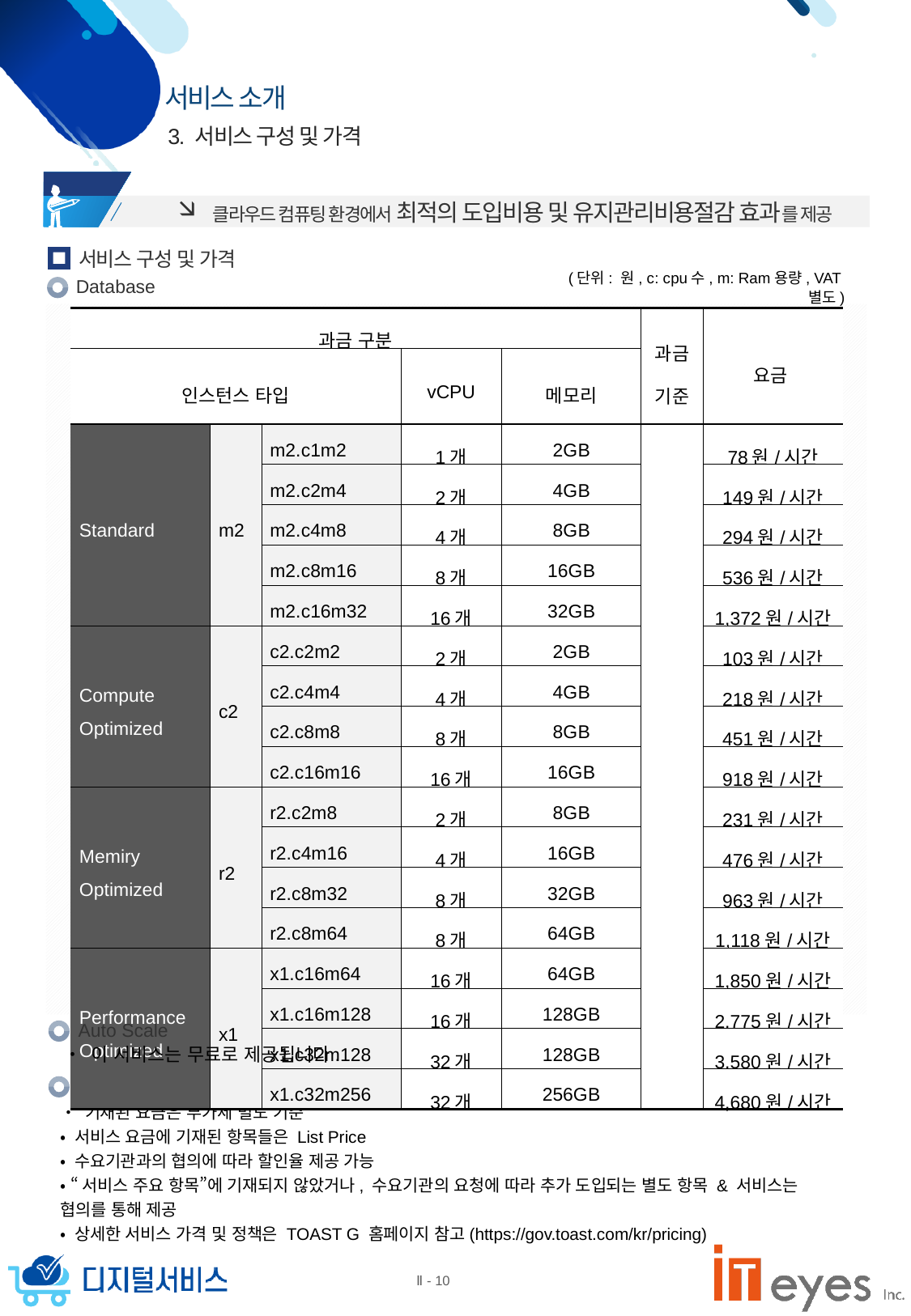

3. 서비스 구성 및 가격
 클라우드 컴퓨팅 환경에서 최적의 도입비용 및 유지관리비용절감 효과를 제공
서비스 구성 및 가격

Database

(단위: 원, c: cpu수, m: Ram용량, VAT별도)

| 과금 구분 |  |  |  |  | 과금 기준 | 요금 |
| --- | --- | --- | --- | --- | --- | --- |
| 인스턴스 타입 |  |  | vCPU | 메모리 |  |  |
| Standard | m2 | m2.c1m2 | 1개 | 2GB |  | 78원/시간 |
|  |  | m2.c2m4 | 2개 | 4GB |  | 149원/시간 |
|  |  | m2.c4m8 | 4개 | 8GB |  | 294원/시간 |
|  |  | m2.c8m16 | 8개 | 16GB |  | 536원/시간 |
|  |  | m2.c16m32 | 16개 | 32GB |  | 1,372원/시간 |
| Compute Optimized | c2 | c2.c2m2 | 2개 | 2GB |  | 103원/시간 |
|  |  | c2.c4m4 | 4개 | 4GB |  | 218원/시간 |
|  |  | c2.c8m8 | 8개 | 8GB |  | 451원/시간 |
|  |  | c2.c16m16 | 16개 | 16GB |  | 918원/시간 |
| Memiry Optimized | r2 | r2.c2m8 | 2개 | 8GB |  | 231원/시간 |
|  |  | r2.c4m16 | 4개 | 16GB |  | 476원/시간 |
|  |  | r2.c8m32 | 8개 | 32GB |  | 963원/시간 |
|  |  | r2.c8m64 | 8개 | 64GB |  | 1,118원/시간 |
| Performance Optimized | x1 | x1.c16m64 | 16개 | 64GB |  | 1,850원/시간 |
|  |  | x1.c16m128 | 16개 | 128GB |  | 2,775원/시간 |
|  |  | x1.c32m128 | 32개 | 128GB |  | 3,580원/시간 |
|  |  | x1.c32m256 | 32개 | 256GB |  | 4,680원/시간 |
Auto Scale

• 이 서비스는 무료로 제공됩니다.
유의사항

• 기재된 요금은 부가세 별도 기준
• 서비스 요금에 기재된 항목들은 List Price
• 수요기관과의 협의에 따라 할인율 제공 가능
• “서비스 주요 항목”에 기재되지 않았거나, 수요기관의 요청에 따라 추가 도입되는 별도 항목 & 서비스는 협의를 통해 제공
• 상세한 서비스 가격 및 정책은 TOAST G 홈페이지 참고(https://gov.toast.com/kr/pricing)